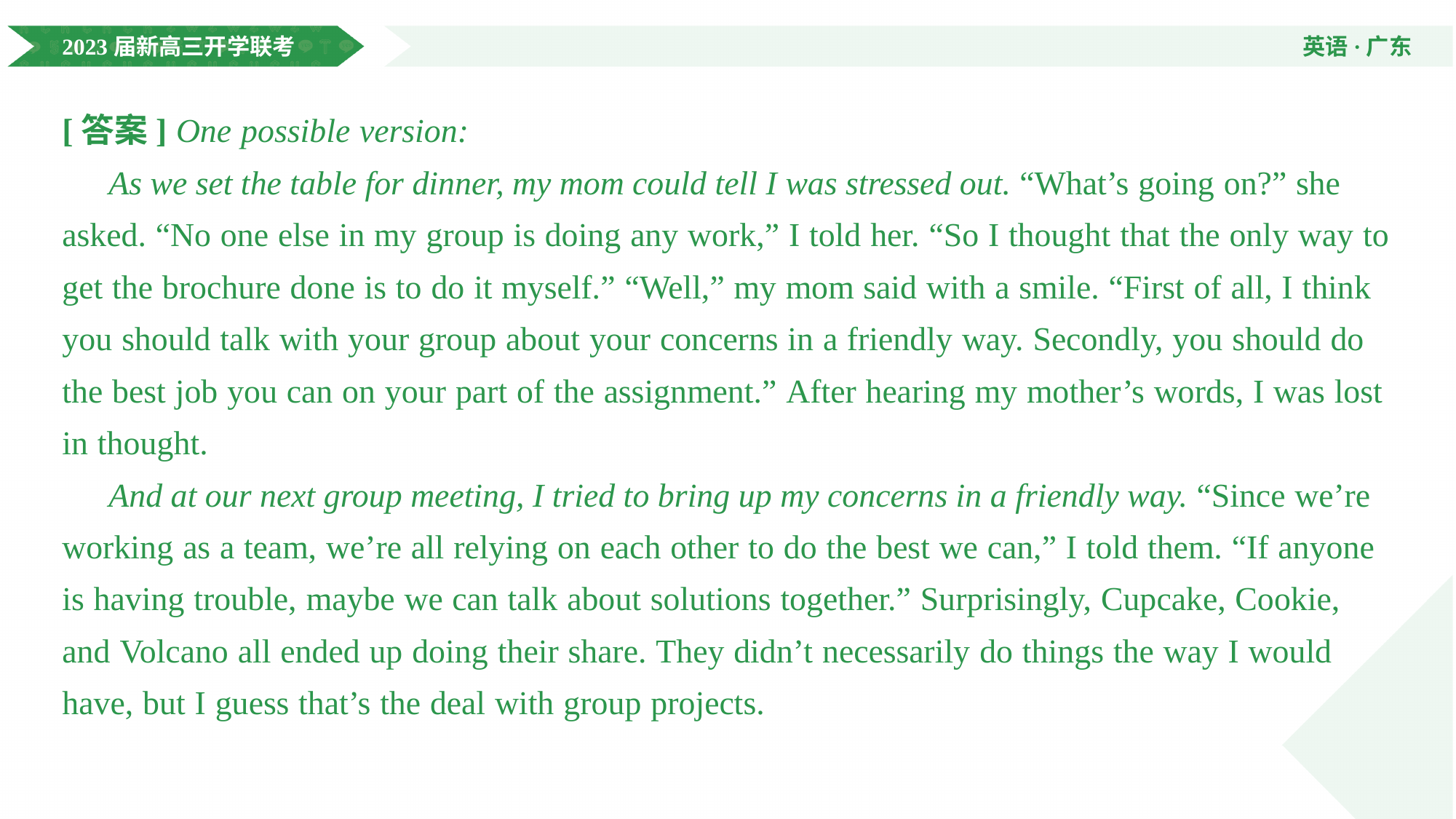

[答案] One possible version:
     As we set the table for dinner, my mom could tell I was stressed out. “What’s going on?” she asked. “No one else in my group is doing any work,” I told her. “So I thought that the only way to get the brochure done is to do it myself.” “Well,” my mom said with a smile. “First of all, I think you should talk with your group about your concerns in a friendly way. Secondly, you should do the best job you can on your part of the assignment.” After hearing my mother’s words, I was lost in thought.
     And at our next group meeting, I tried to bring up my concerns in a friendly way. “Since we’re working as a team, we’re all relying on each other to do the best we can,” I told them. “If anyone is having trouble, maybe we can talk about solutions together.” Surprisingly, Cupcake, Cookie, and Volcano all ended up doing their share. They didn’t necessarily do things the way I would have, but I guess that’s the deal with group projects.